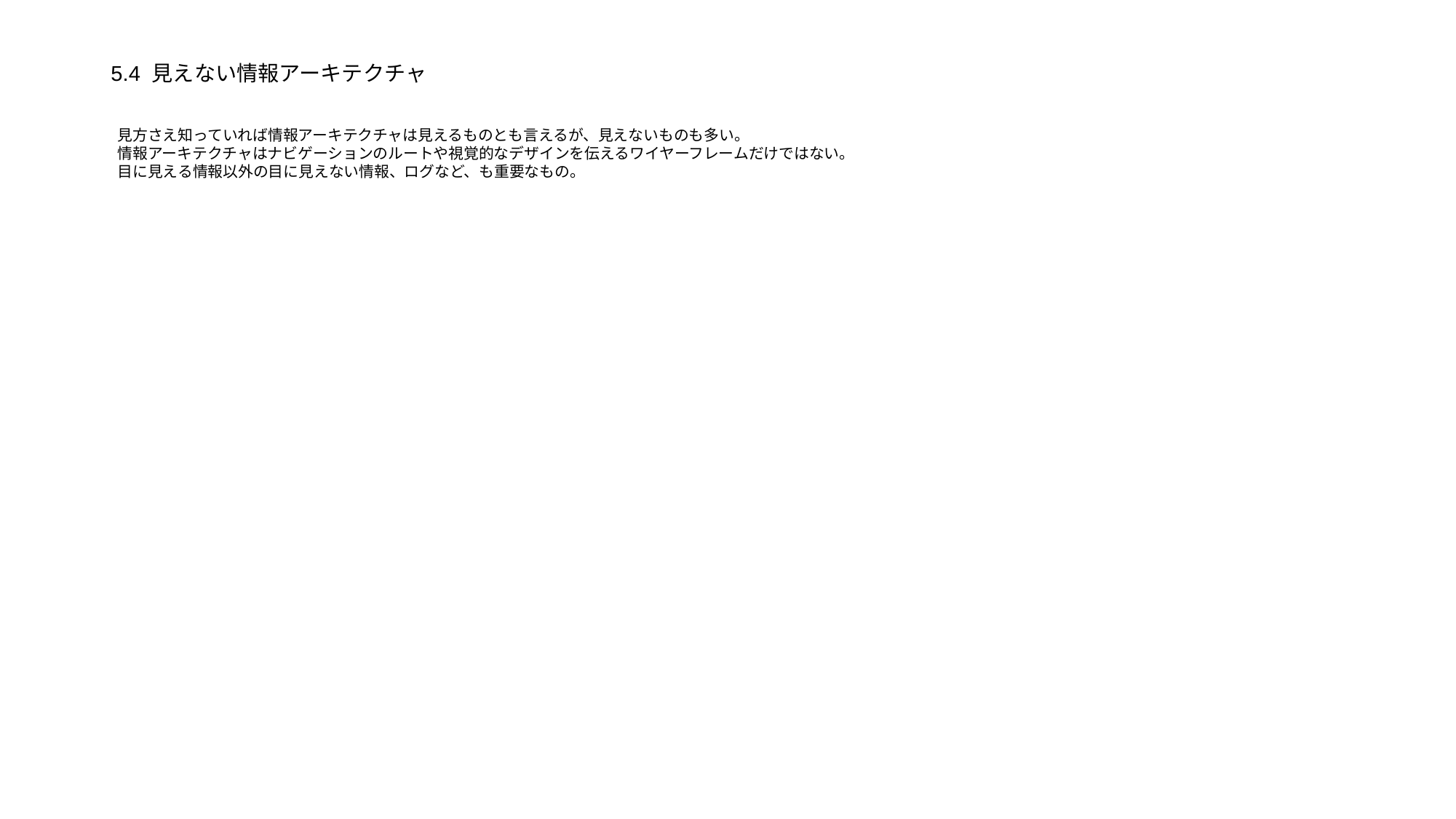

# 5.4 見えない情報アーキテクチャ
見方さえ知っていれば情報アーキテクチャは見えるものとも言えるが、見えないものも多い。
情報アーキテクチャはナビゲーションのルートや視覚的なデザインを伝えるワイヤーフレームだけではない。
目に見える情報以外の目に見えない情報、ログなど、も重要なもの。